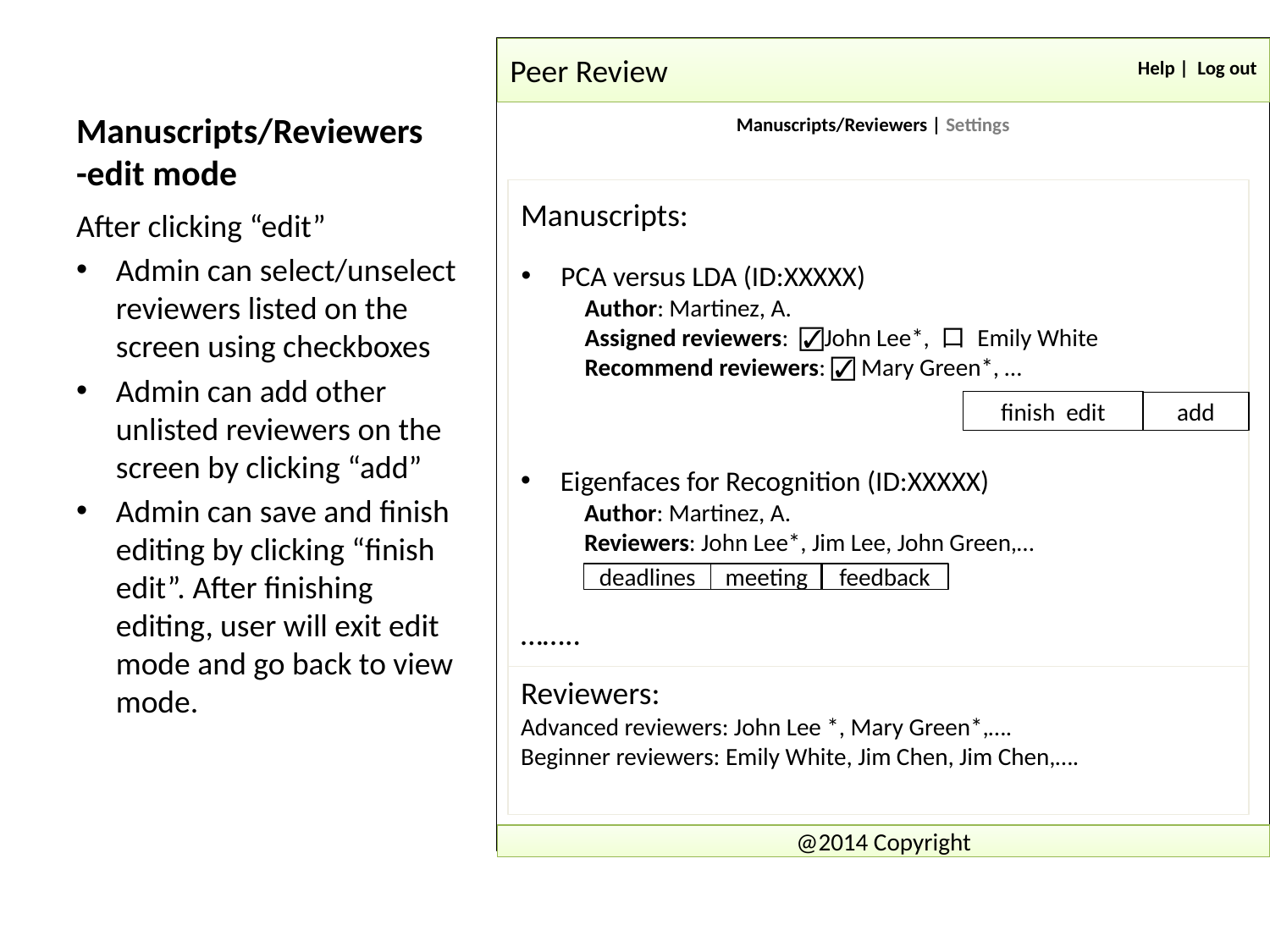

# Manuscripts/Reviewers -edit mode

Peer Review
Help |  Log out
Manuscripts/Reviewers | Settings
Manuscripts:

……..
After clicking “edit”
Admin can select/unselect reviewers listed on the screen using checkboxes
Admin can add other unlisted reviewers on the screen by clicking “add”
Admin can save and finish editing by clicking “finish edit”. After finishing editing, user will exit edit mode and go back to view mode.
PCA versus LDA (ID:XXXXX)
Author: Martinez, A.
Assigned reviewers:  ☑John Lee*, 口 Emily White
Recommend reviewers: ☑ Mary Green*, …

finish  edit
add
Eigenfaces for Recognition (ID:XXXXX)
Author: Martinez, A.
Reviewers: John Lee*, Jim Lee, John Green,…

deadlines
meeting
feedback
Reviewers:
Advanced reviewers: John Lee *, Mary Green*,….
Beginner reviewers: Emily White, Jim Chen, Jim Chen,….

@2014 Copyright